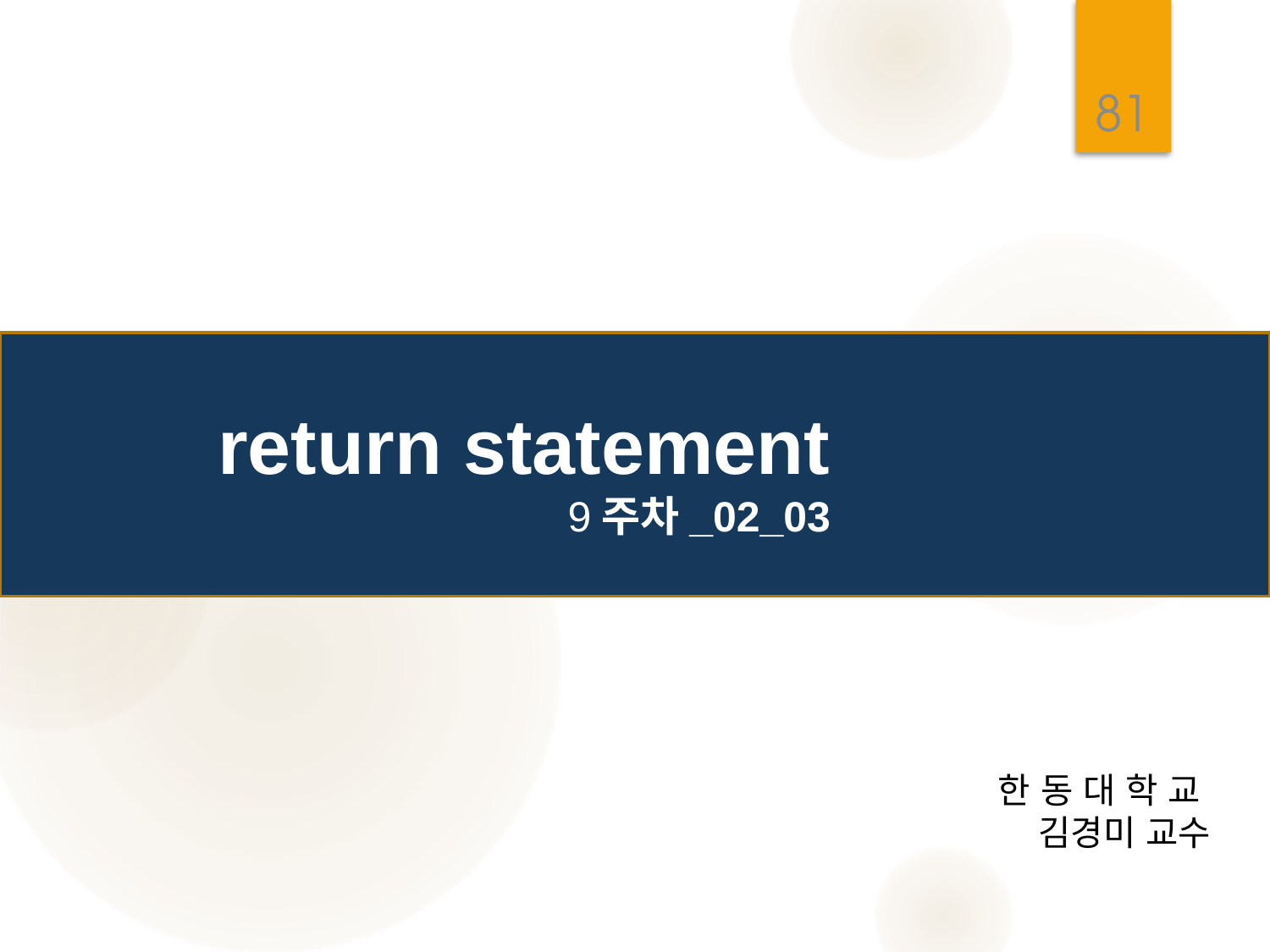

81

# return statement 9주차_02_03
한 동 대 학 교
김경미 교수